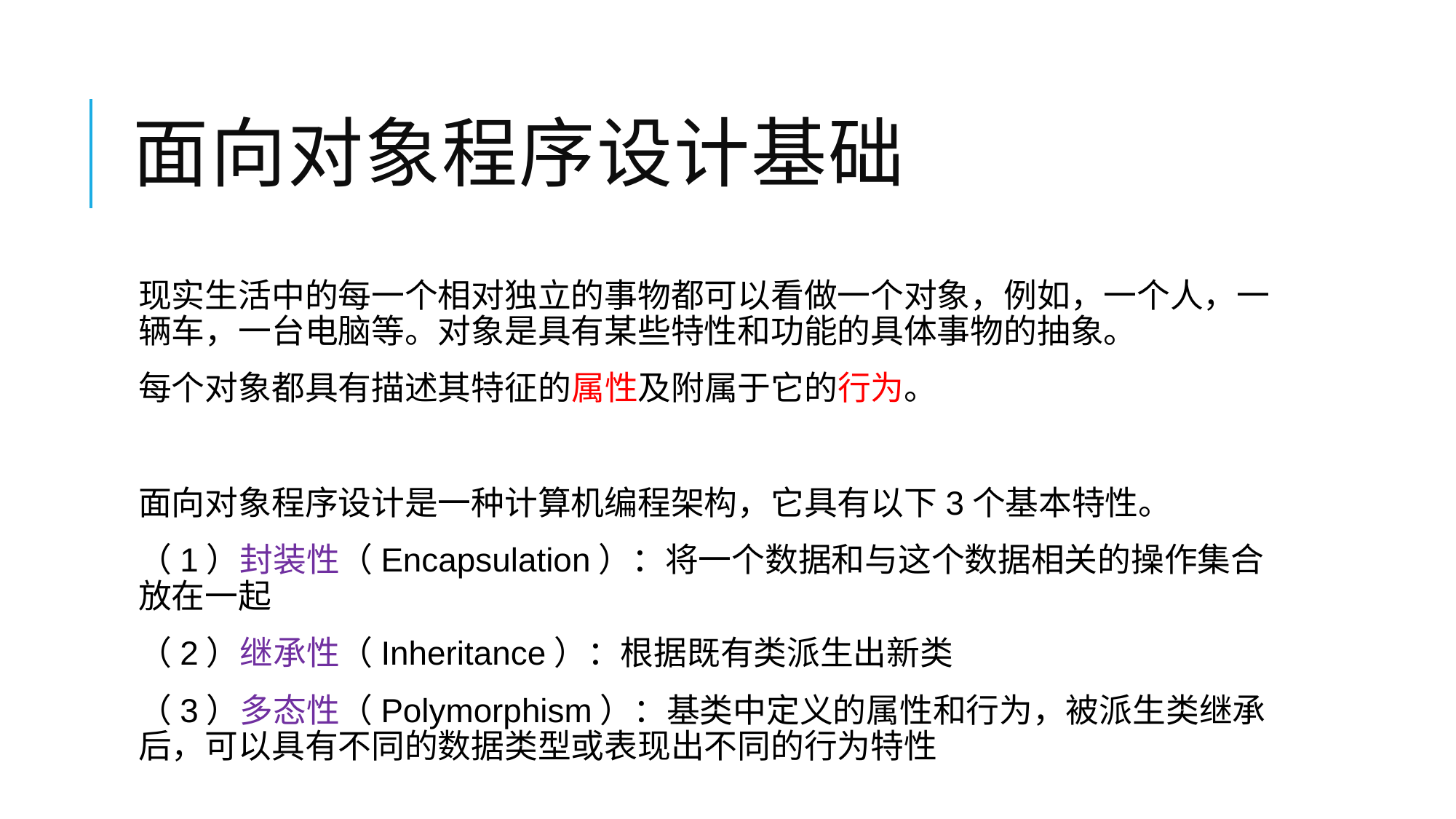

# 面向对象程序设计基础
现实生活中的每一个相对独立的事物都可以看做一个对象，例如，一个人，一辆车，一台电脑等。对象是具有某些特性和功能的具体事物的抽象。
每个对象都具有描述其特征的属性及附属于它的行为。

面向对象程序设计是一种计算机编程架构，它具有以下3个基本特性。
（1）封装性（Encapsulation）：将一个数据和与这个数据相关的操作集合放在一起
（2）继承性（Inheritance）：根据既有类派生出新类
（3）多态性（Polymorphism）：基类中定义的属性和行为，被派生类继承后，可以具有不同的数据类型或表现出不同的行为特性